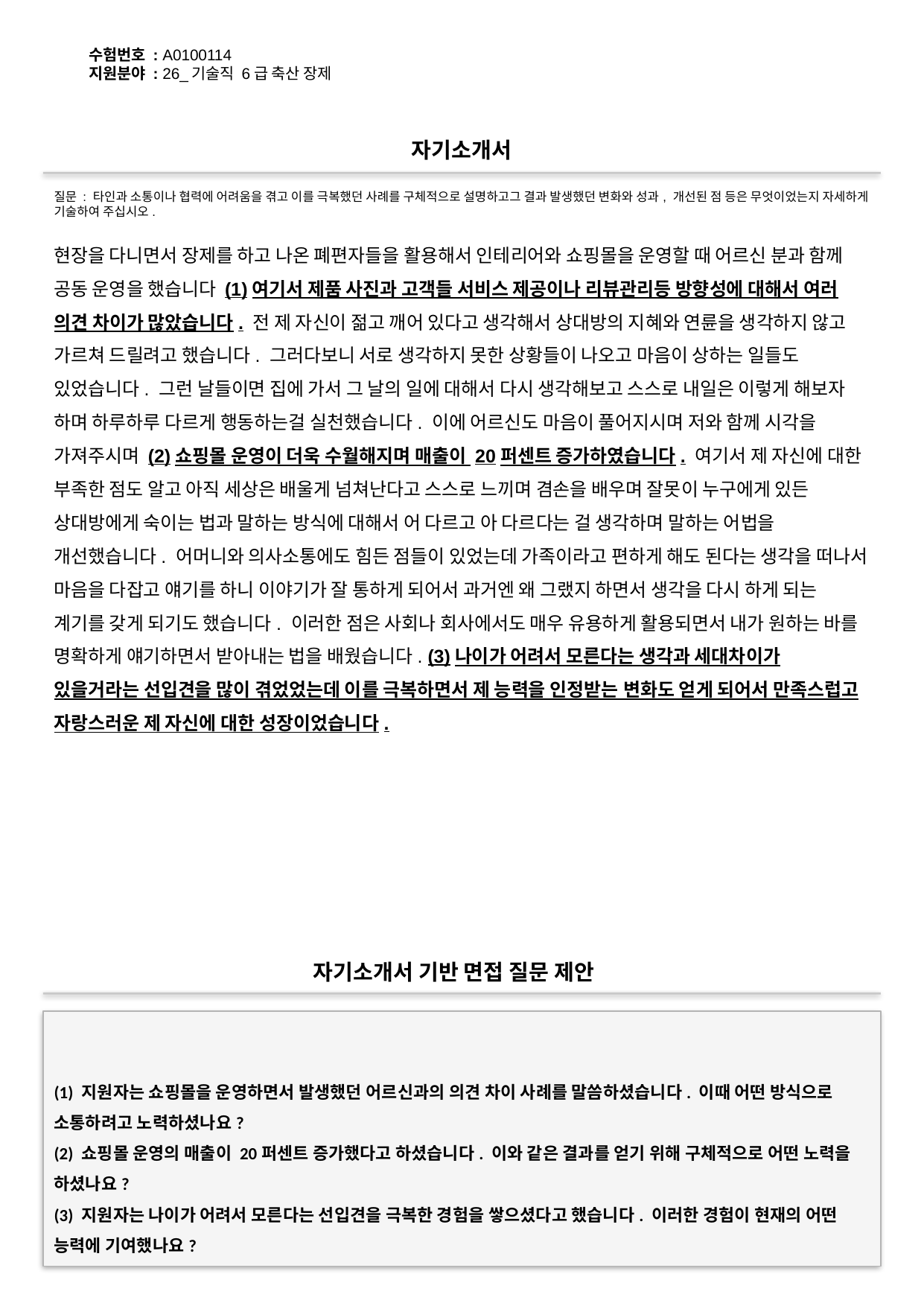

수험번호 : A0100114
지원분야 : 26_기술직 6급 축산 장제
#

자기소개서

질문 : 타인과 소통이나 협력에 어려움을 겪고 이를 극복했던 사례를 구체적으로 설명하고그 결과 발생했던 변화와 성과, 개선된 점 등은 무엇이었는지 자세하게 기술하여 주십시오.

현장을 다니면서 장제를 하고 나온 폐편자들을 활용해서 인테리어와 쇼핑몰을 운영할 때 어르신 분과 함께 공동 운영을 했습니다 (1)여기서 제품 사진과 고객들 서비스 제공이나 리뷰관리등 방향성에 대해서 여러 의견 차이가 많았습니다. 전 제 자신이 젊고 깨어 있다고 생각해서 상대방의 지혜와 연륜을 생각하지 않고 가르쳐 드릴려고 했습니다. 그러다보니 서로 생각하지 못한 상황들이 나오고 마음이 상하는 일들도 있었습니다. 그런 날들이면 집에 가서 그 날의 일에 대해서 다시 생각해보고 스스로 내일은 이렇게 해보자 하며 하루하루 다르게 행동하는걸 실천했습니다. 이에 어르신도 마음이 풀어지시며 저와 함께 시각을 가져주시며 (2)쇼핑몰 운영이 더욱 수월해지며 매출이 20퍼센트 증가하였습니다. 여기서 제 자신에 대한 부족한 점도 알고 아직 세상은 배울게 넘쳐난다고 스스로 느끼며 겸손을 배우며 잘못이 누구에게 있든 상대방에게 숙이는 법과 말하는 방식에 대해서 어 다르고 아 다르다는 걸 생각하며 말하는 어법을 개선했습니다. 어머니와 의사소통에도 힘든 점들이 있었는데 가족이라고 편하게 해도 된다는 생각을 떠나서 마음을 다잡고 얘기를 하니 이야기가 잘 통하게 되어서 과거엔 왜 그랬지 하면서 생각을 다시 하게 되는 계기를 갖게 되기도 했습니다. 이러한 점은 사회나 회사에서도 매우 유용하게 활용되면서 내가 원하는 바를 명확하게 얘기하면서 받아내는 법을 배웠습니다. (3)나이가 어려서 모른다는 생각과 세대차이가 있을거라는 선입견을 많이 겪었었는데 이를 극복하면서 제 능력을 인정받는 변화도 얻게 되어서 만족스럽고 자랑스러운 제 자신에 대한 성장이었습니다.

자기소개서 기반 면접 질문 제안

(1) 지원자는 쇼핑몰을 운영하면서 발생했던 어르신과의 의견 차이 사례를 말씀하셨습니다. 이때 어떤 방식으로 소통하려고 노력하셨나요?
(2) 쇼핑몰 운영의 매출이 20퍼센트 증가했다고 하셨습니다. 이와 같은 결과를 얻기 위해 구체적으로 어떤 노력을 하셨나요?
(3) 지원자는 나이가 어려서 모른다는 선입견을 극복한 경험을 쌓으셨다고 했습니다. 이러한 경험이 현재의 어떤 능력에 기여했나요?